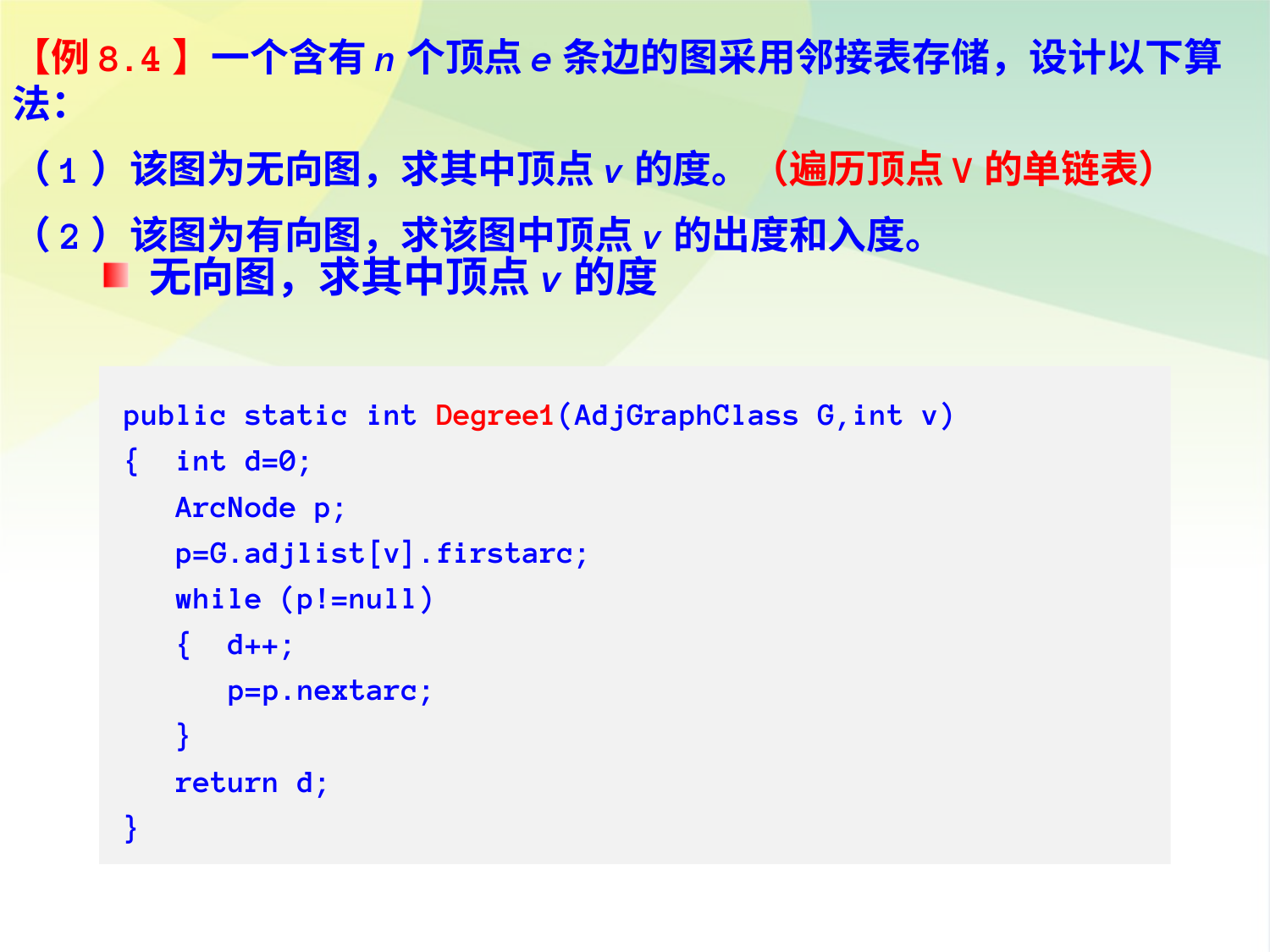

【例8.4】一个含有n个顶点e条边的图采用邻接表存储，设计以下算法：
（1）该图为无向图，求其中顶点v的度。（遍历顶点V的单链表）
（2）该图为有向图，求该图中顶点v的出度和入度。
无向图，求其中顶点v的度
public static int Degree1(AdjGraphClass G,int v)
{  int d=0;
   ArcNode p;
   p=G.adjlist[v].firstarc;
   while (p!=null)
   {  d++;
      p=p.nextarc;
   }
   return d;
}